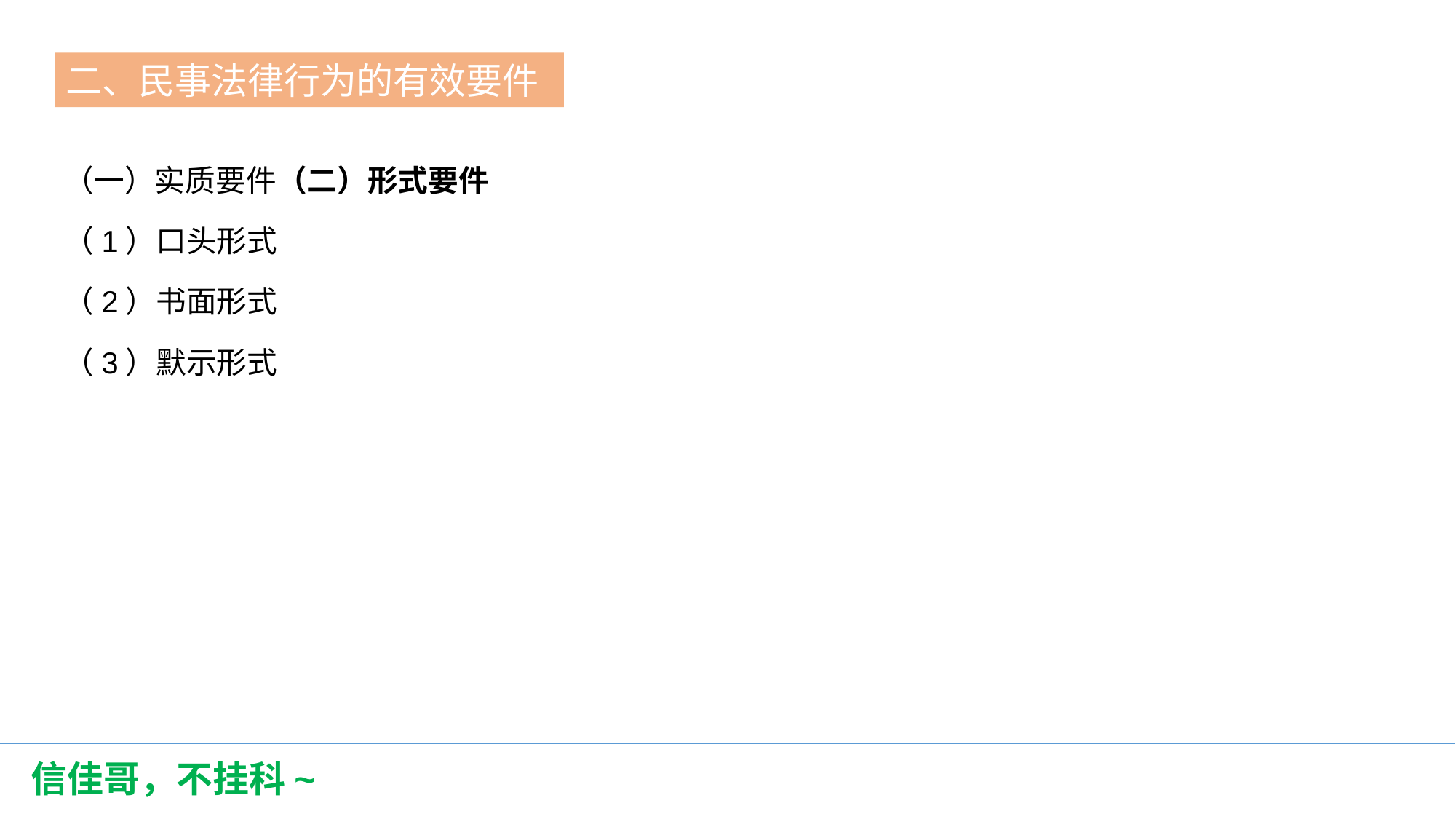

二、民事法律行为的有效要件
第一节
（一）实质要件（二）形式要件
（1）口头形式
（2）书面形式
（3）默示形式